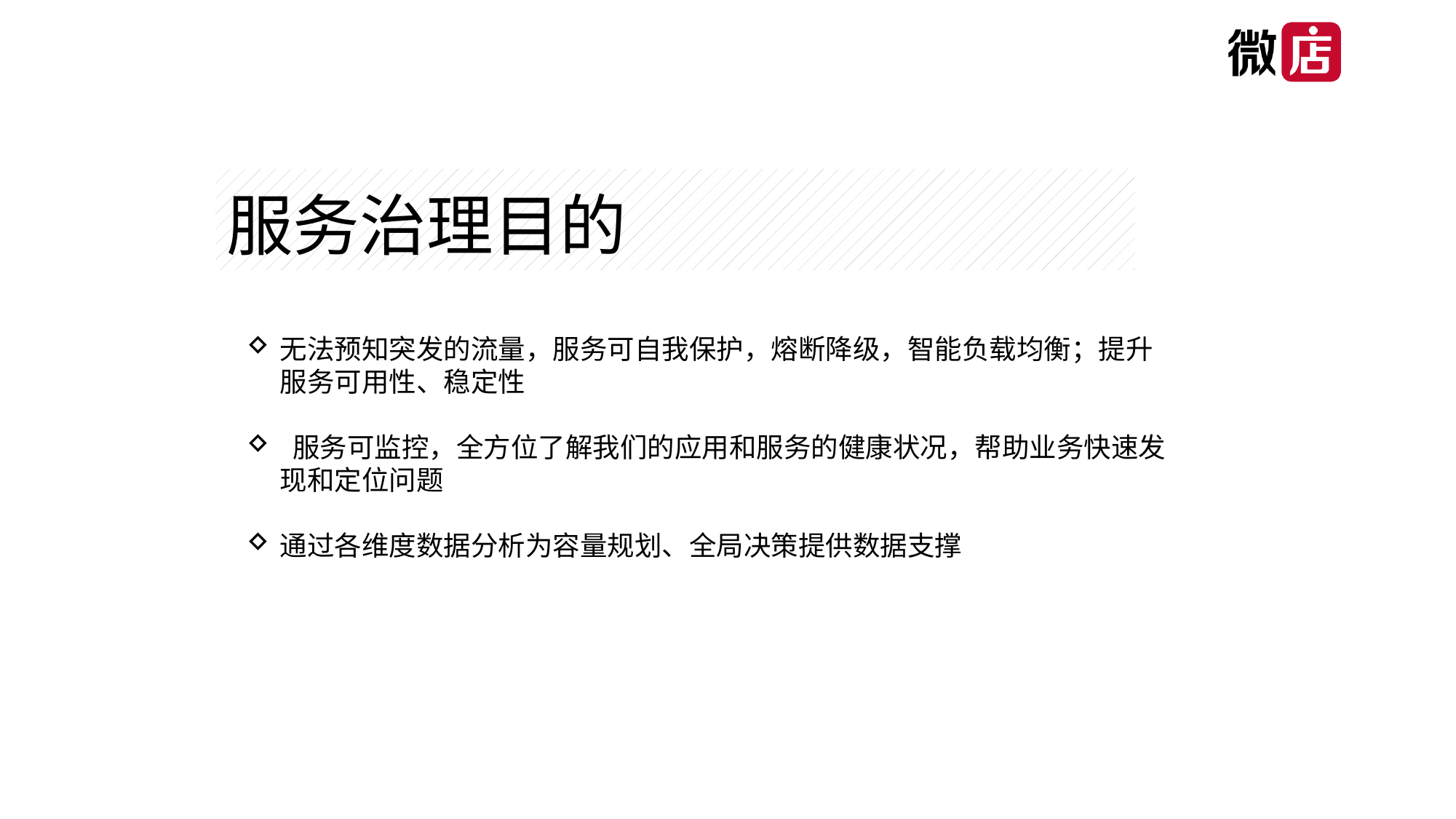

# 服务治理目的
无法预知突发的流量，服务可自我保护，熔断降级，智能负载均衡；提升服务可用性、稳定性

 服务可监控，全方位了解我们的应用和服务的健康状况，帮助业务快速发现和定位问题

通过各维度数据分析为容量规划、全局决策提供数据支撑